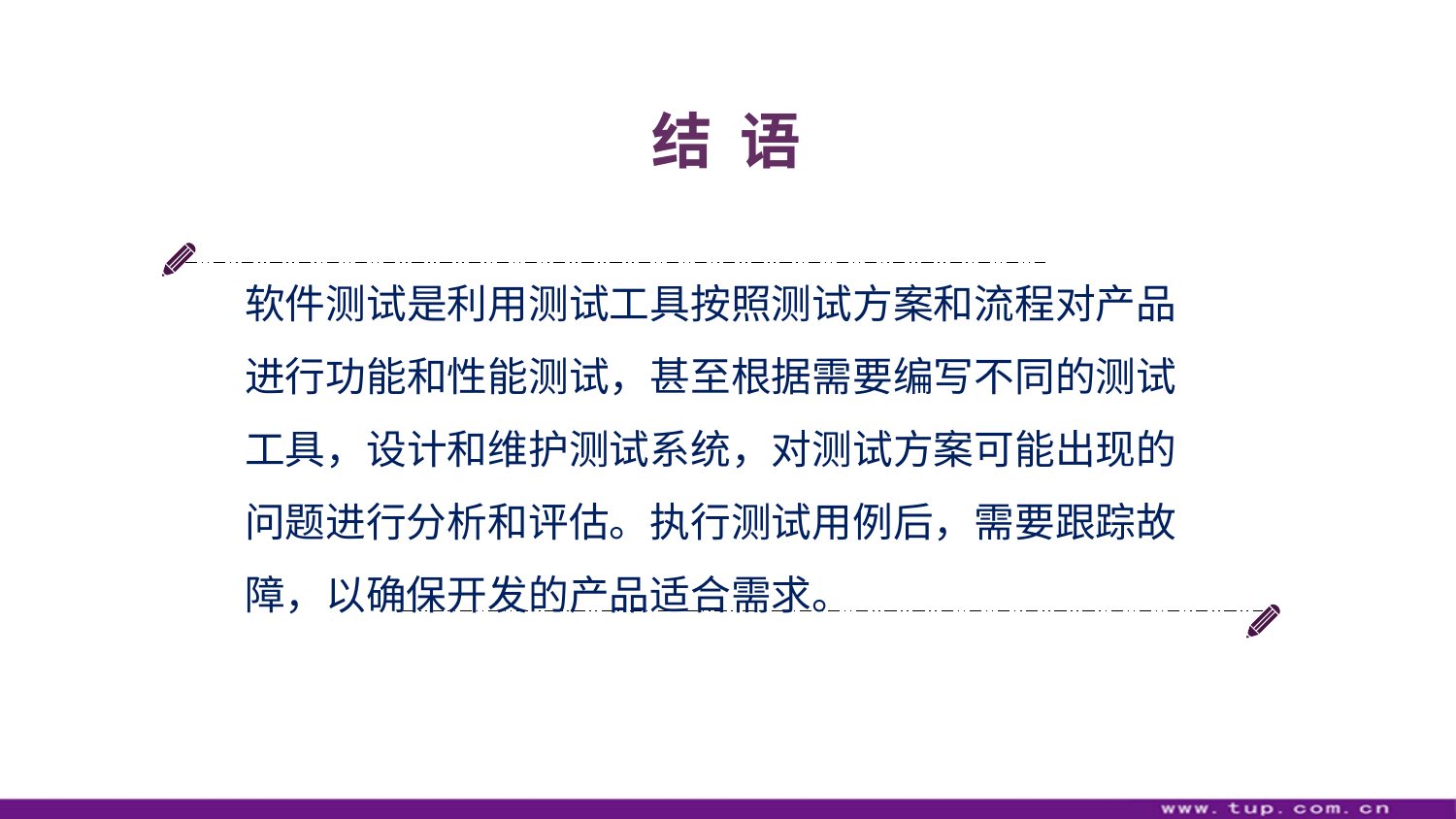

结  语

软件测试是利用测试工具按照测试方案和流程对产品进行功能和性能测试，甚至根据需要编写不同的测试工具，设计和维护测试系统，对测试方案可能出现的问题进行分析和评估。执行测试用例后，需要跟踪故障，以确保开发的产品适合需求。